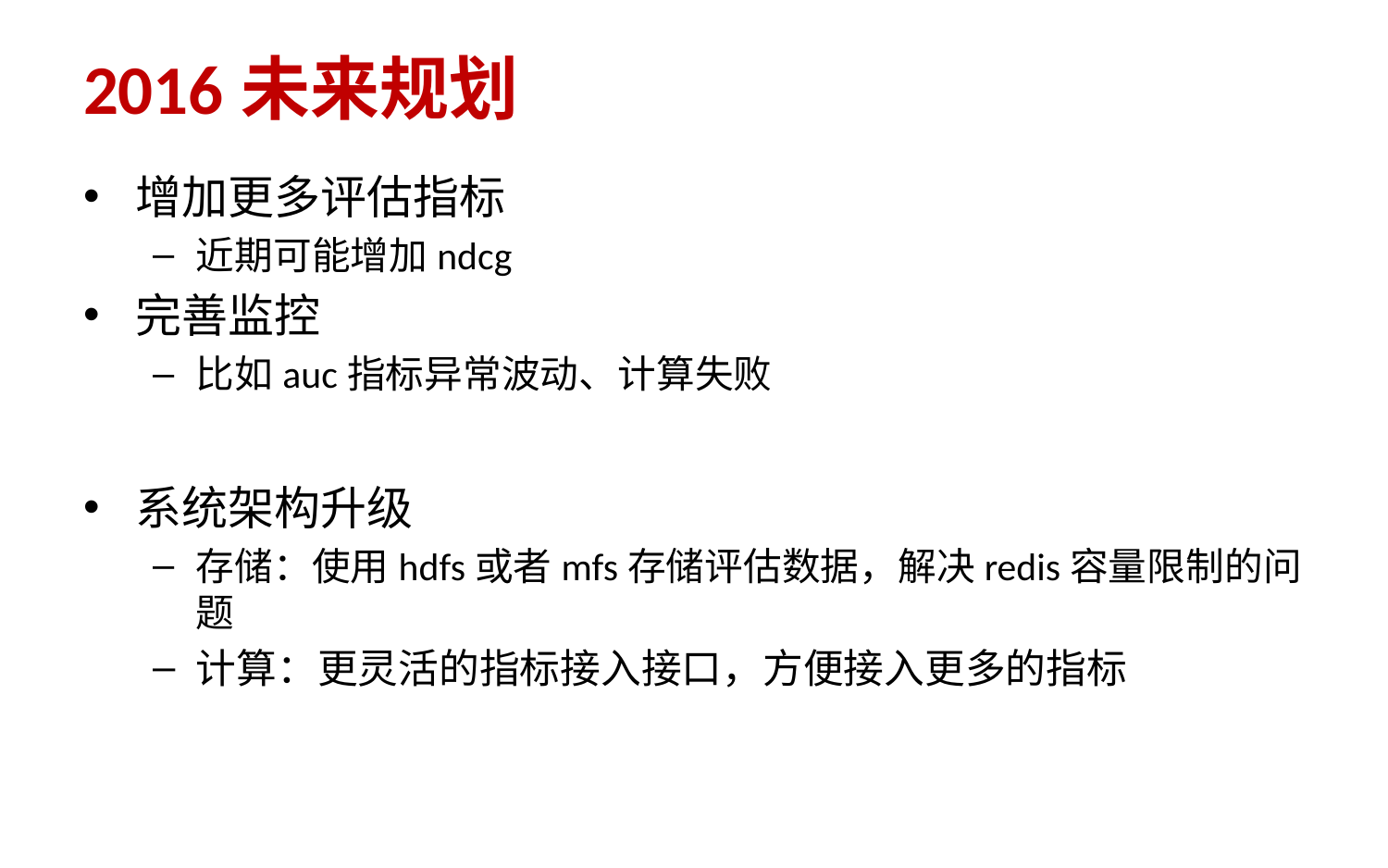

# 2016未来规划
增加更多评估指标
近期可能增加ndcg
完善监控
比如auc指标异常波动、计算失败

系统架构升级
存储：使用hdfs或者mfs存储评估数据，解决redis容量限制的问题
计算：更灵活的指标接入接口，方便接入更多的指标